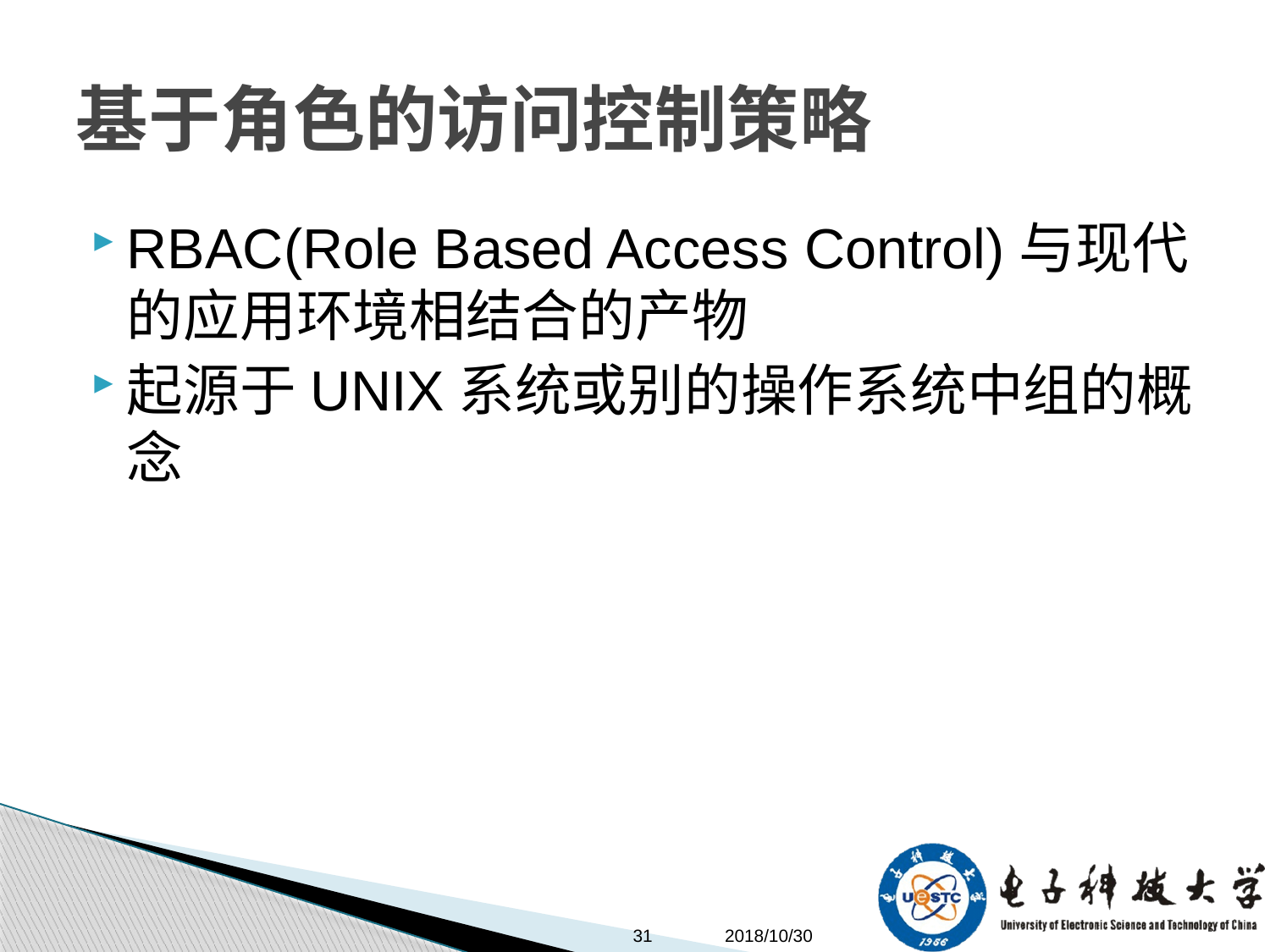

# 基于角色的访问控制策略
RBAC(Role Based Access Control)与现代的应用环境相结合的产物
起源于UNIX系统或别的操作系统中组的概念
31
2018/10/30